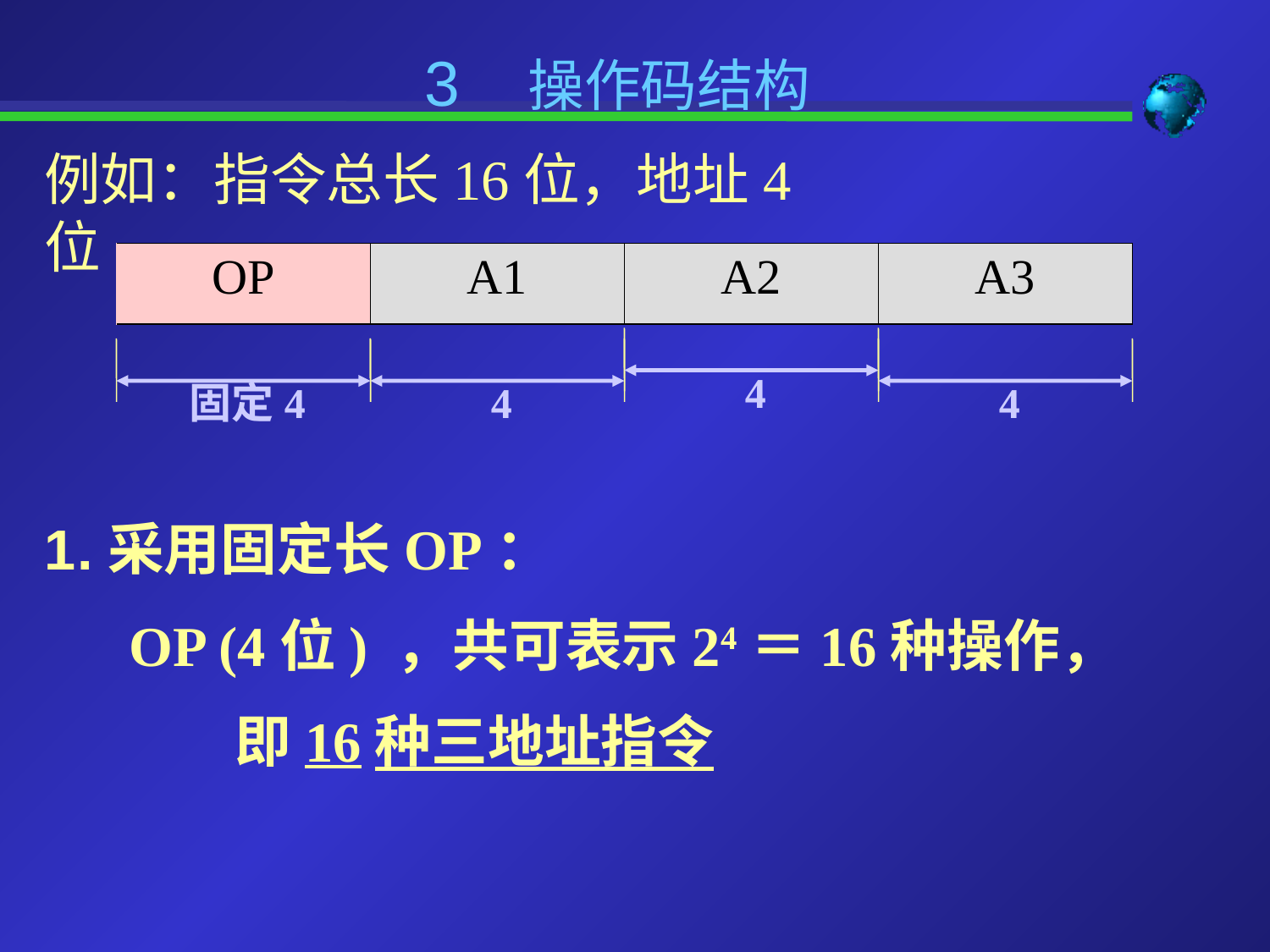

3   操作码结构
例如：指令总长16位，地址4位
| OP | A1 | A2 | A3 |
| --- | --- | --- | --- |

4

固定4

4

4

采用固定长OP：
      OP (4位) ，共可表示24＝16种操作，
		即16种三地址指令
10